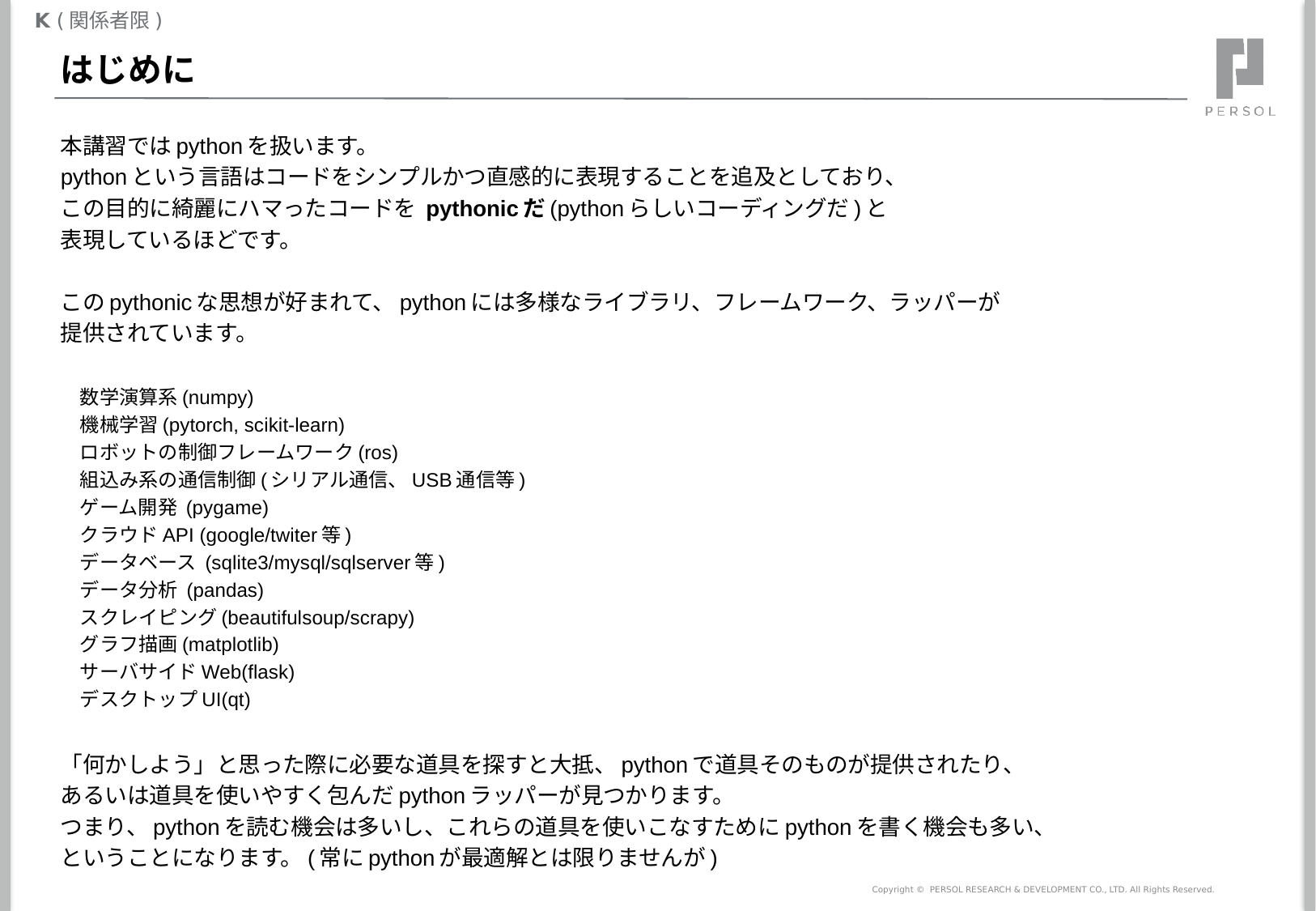

# はじめに
本講習ではpythonを扱います。
pythonという言語はコードをシンプルかつ直感的に表現することを追及としており、
この目的に綺麗にハマったコードを pythonicだ(pythonらしいコーディングだ)と
表現しているほどです。

このpythonicな思想が好まれて、pythonには多様なライブラリ、フレームワーク、ラッパーが
提供されています。

　数学演算系(numpy)
　機械学習(pytorch, scikit-learn)
　ロボットの制御フレームワーク(ros)
　組込み系の通信制御(シリアル通信、USB通信等)
　ゲーム開発 (pygame)
　クラウドAPI (google/twiter等)
　データベース (sqlite3/mysql/sqlserver等)
　データ分析 (pandas)
　スクレイピング(beautifulsoup/scrapy)
　グラフ描画(matplotlib)
　サーバサイドWeb(flask)
　デスクトップUI(qt)

「何かしよう」と思った際に必要な道具を探すと大抵、pythonで道具そのものが提供されたり、
あるいは道具を使いやすく包んだpythonラッパーが見つかります。
つまり、pythonを読む機会は多いし、これらの道具を使いこなすためにpythonを書く機会も多い、
ということになります。(常にpythonが最適解とは限りませんが)